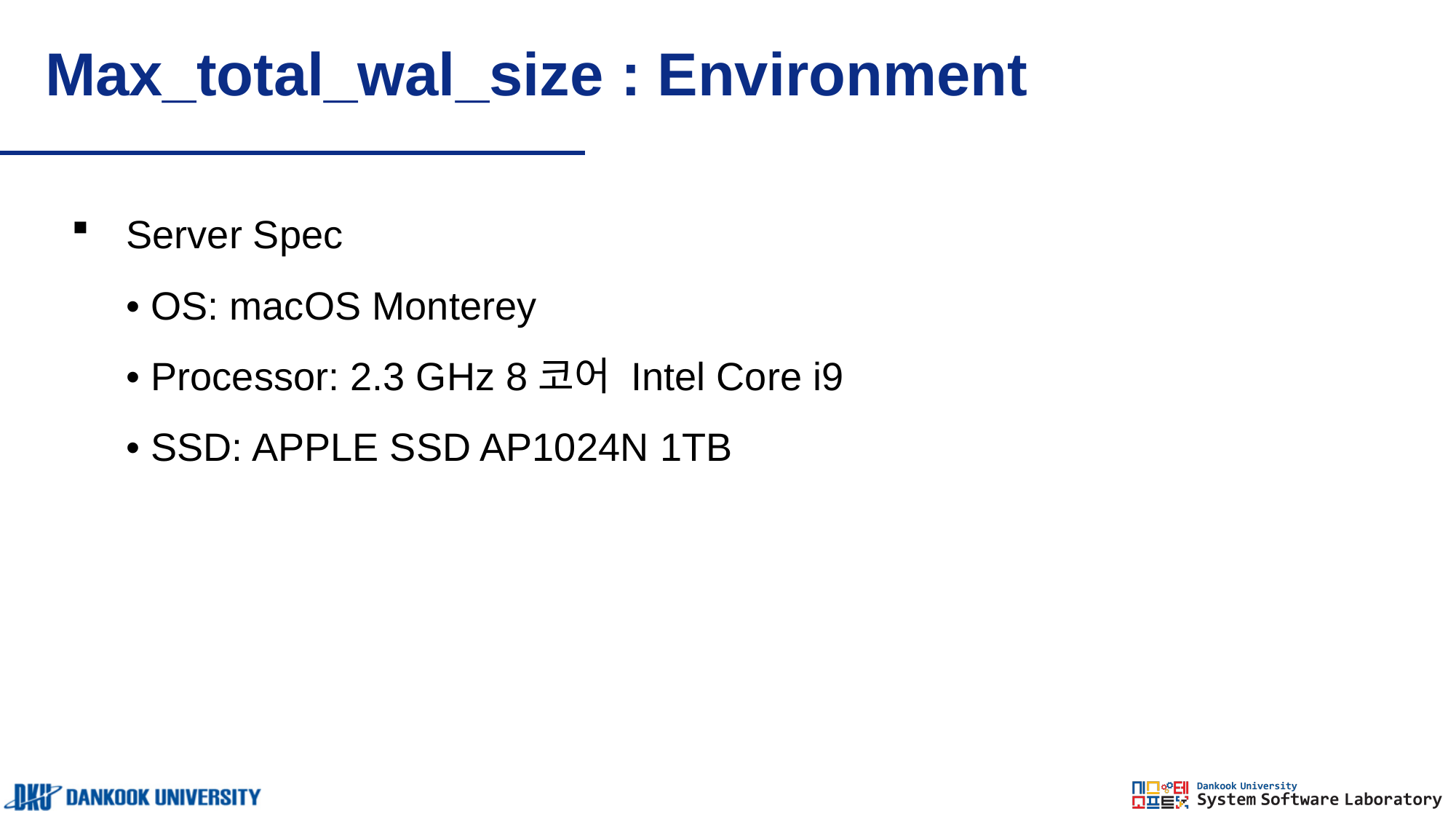

# Max_total_wal_size : Environment
Server Spec
• OS: macOS Monterey
• Processor: 2.3 GHz 8코어 Intel Core i9
• SSD: APPLE SSD AP1024N 1TB